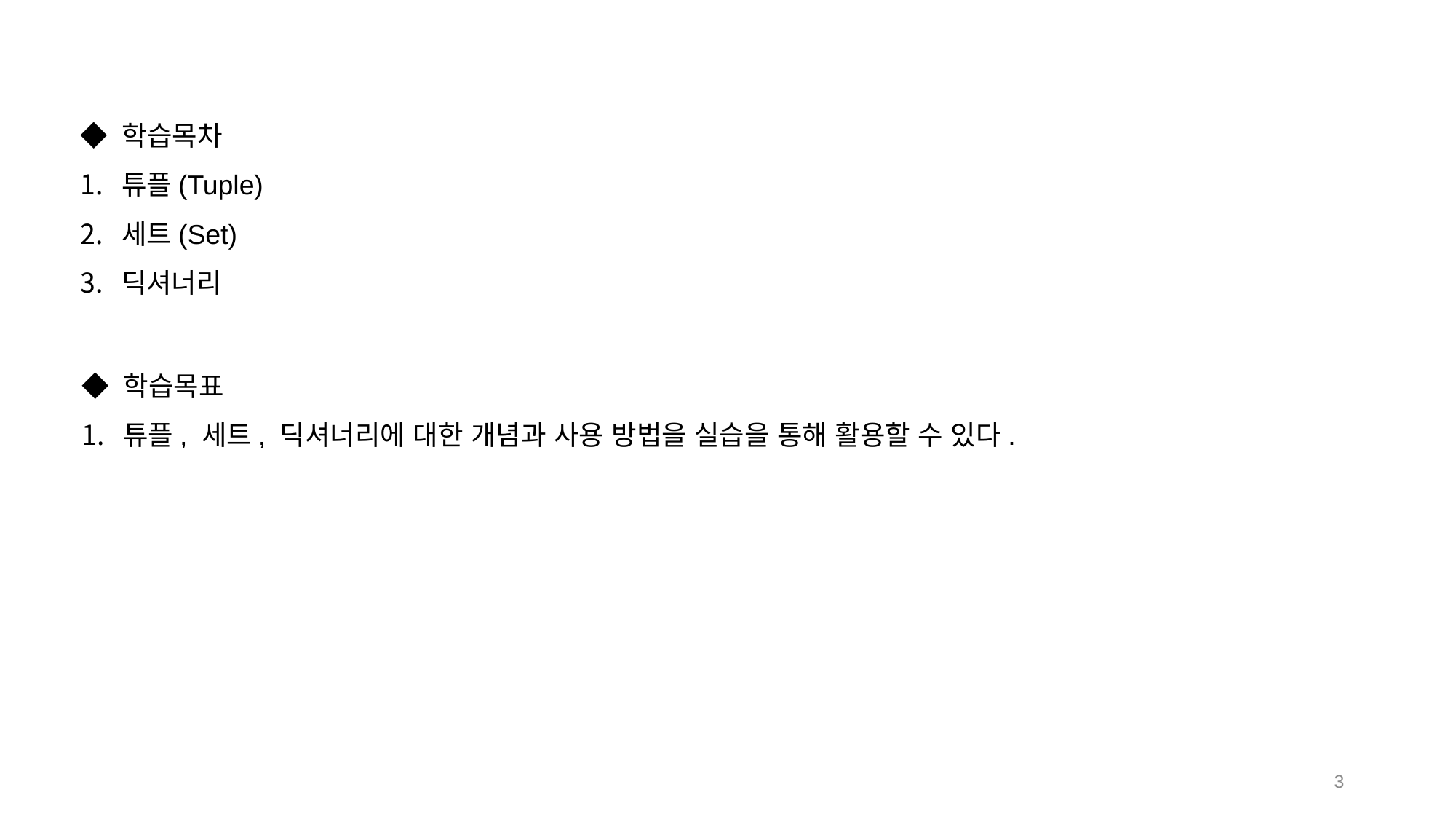

◆ 학습목차
튜플(Tuple)
세트(Set)
딕셔너리
◆ 학습목표
튜플, 세트, 딕셔너리에 대한 개념과 사용 방법을 실습을 통해 활용할 수 있다.
#1
#2
#3
#4
#5
3